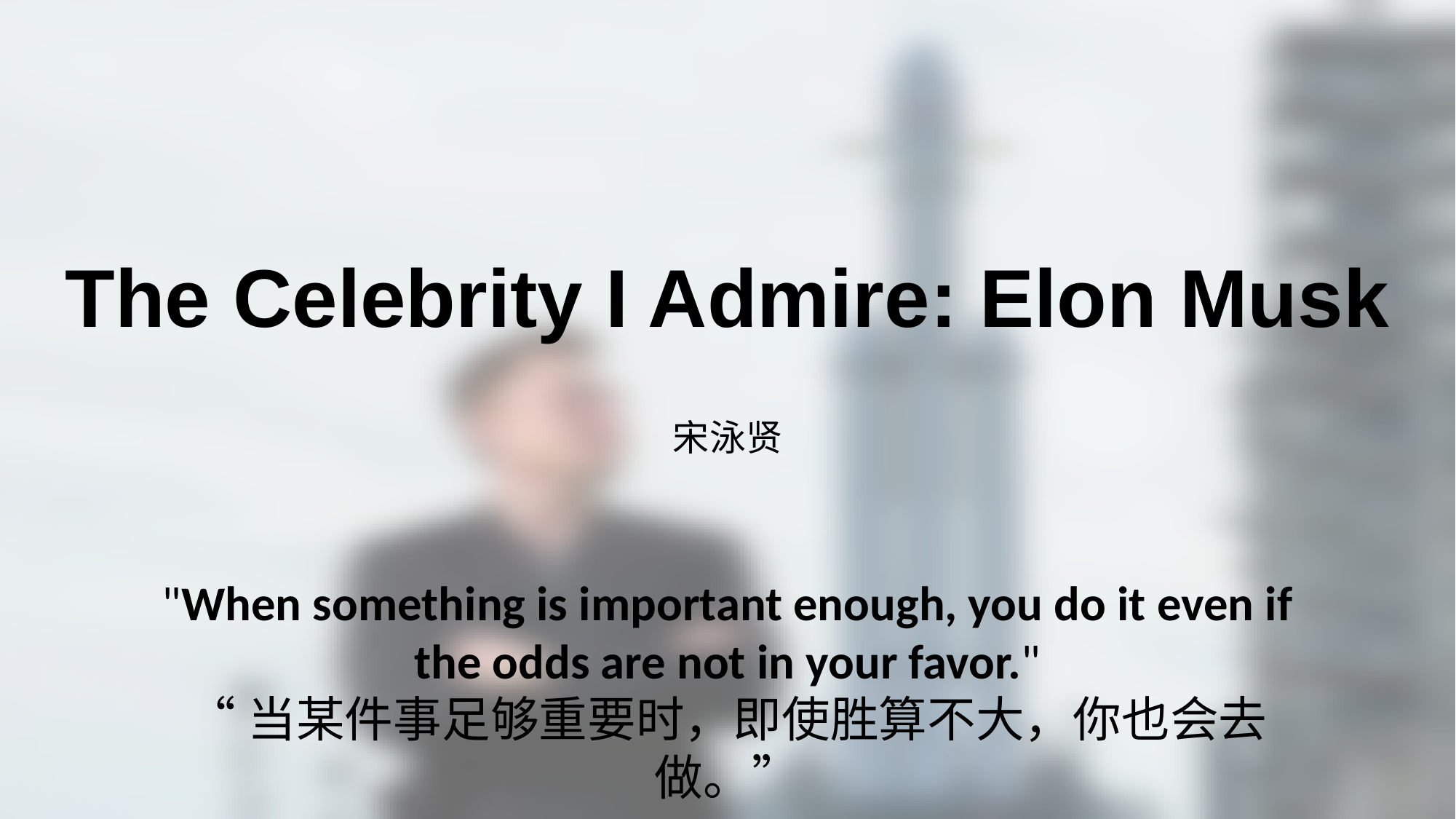

The Celebrity I Admire: Elon Musk
宋泳贤
"When something is important enough, you do it even if the odds are not in your favor."
“当某件事足够重要时，即使胜算不大，你也会去做。”